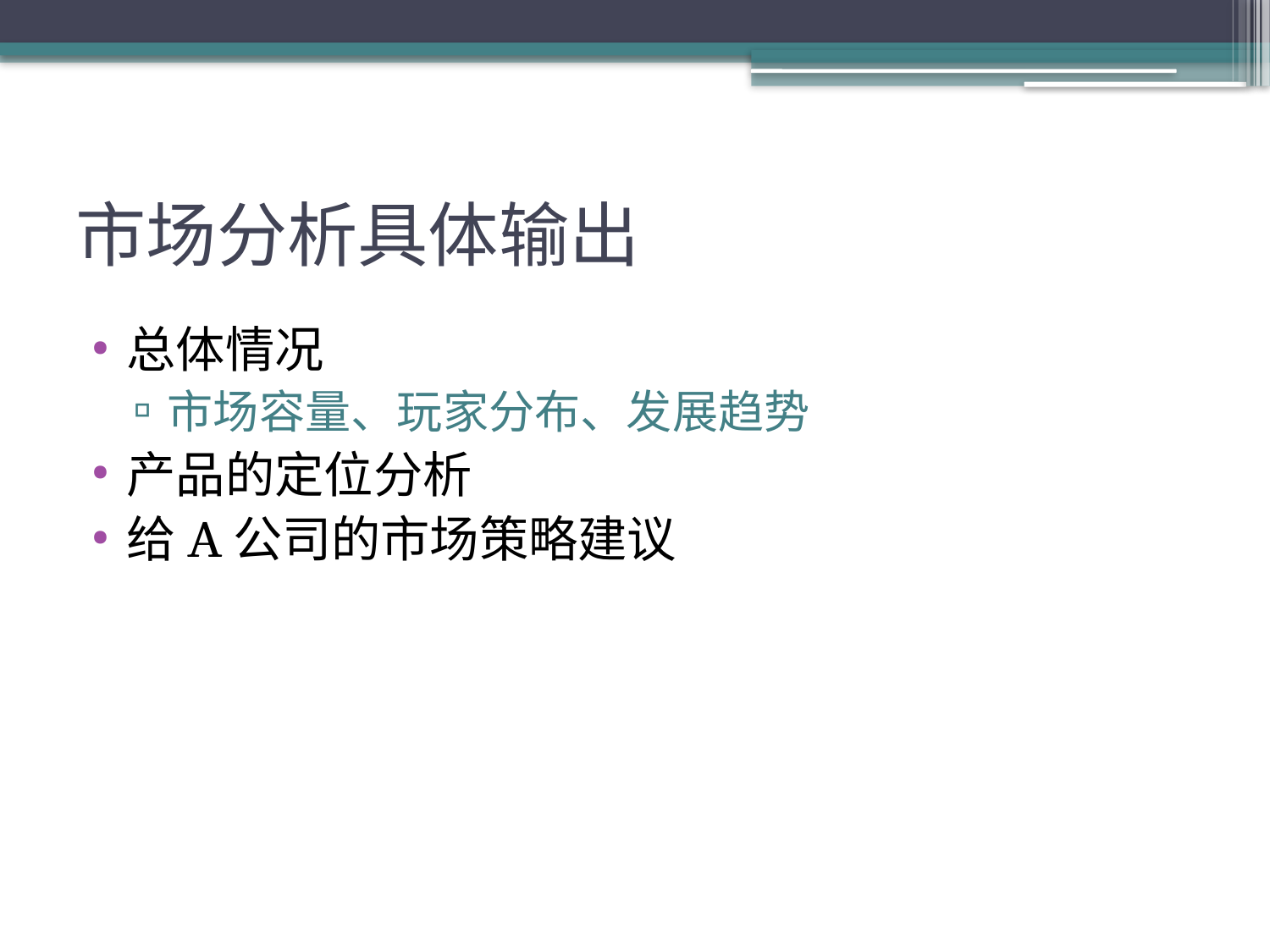

# 市场分析具体输出
总体情况
市场容量、玩家分布、发展趋势
产品的定位分析
给A公司的市场策略建议